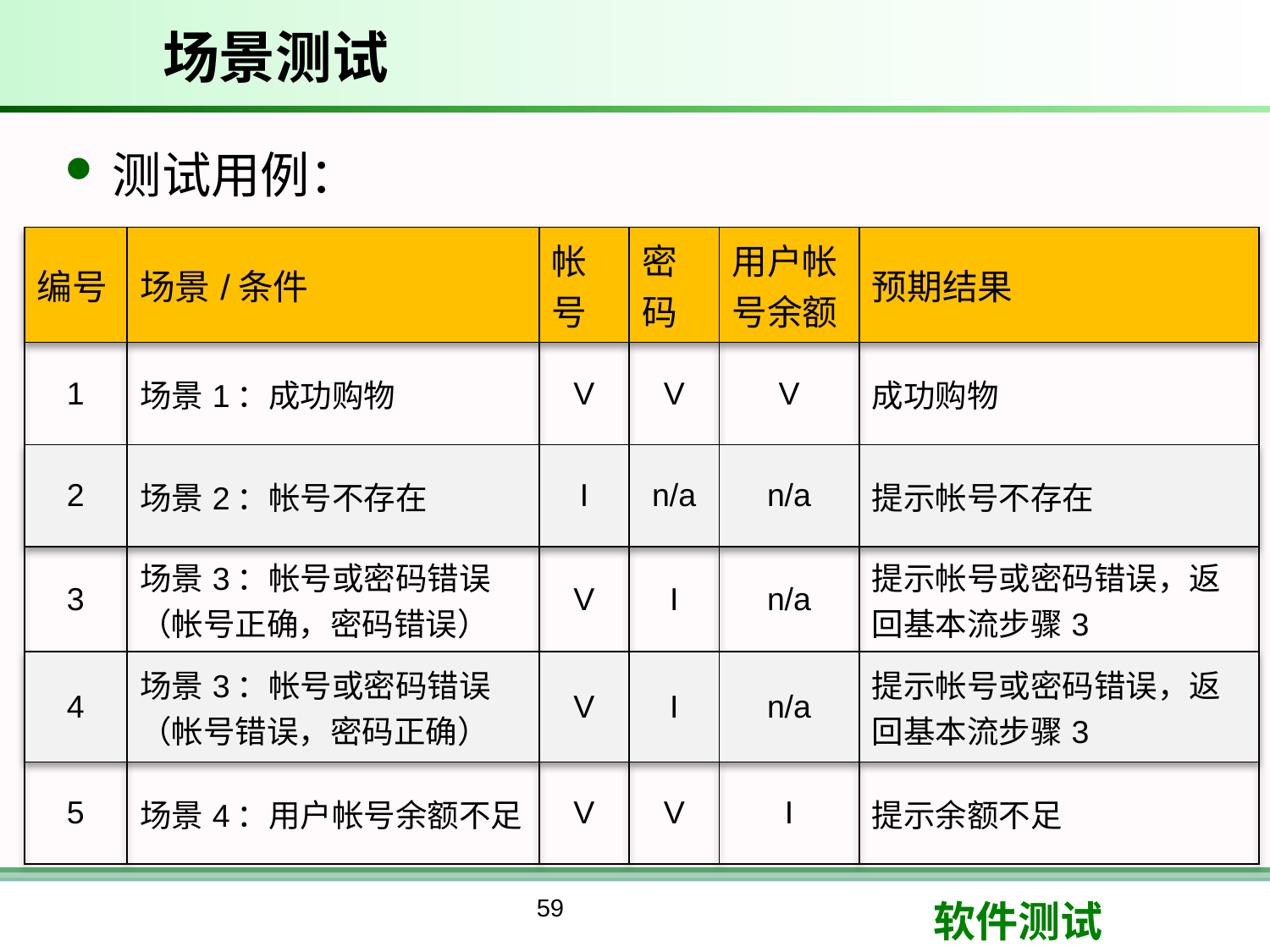

# 场景测试
测试用例：
| 编号 | 场景/条件 | 帐号 | 密码 | 用户帐号余额 | 预期结果 |
| --- | --- | --- | --- | --- | --- |
| 1 | 场景1：成功购物 | V | V | V | 成功购物 |
| 2 | 场景2：帐号不存在 | I | n/a | n/a | 提示帐号不存在 |
| 3 | 场景3：帐号或密码错误（帐号正确，密码错误） | V | I | n/a | 提示帐号或密码错误，返回基本流步骤3 |
| 4 | 场景3：帐号或密码错误（帐号错误，密码正确） | V | I | n/a | 提示帐号或密码错误，返回基本流步骤3 |
| 5 | 场景4：用户帐号余额不足 | V | V | I | 提示余额不足 |
59